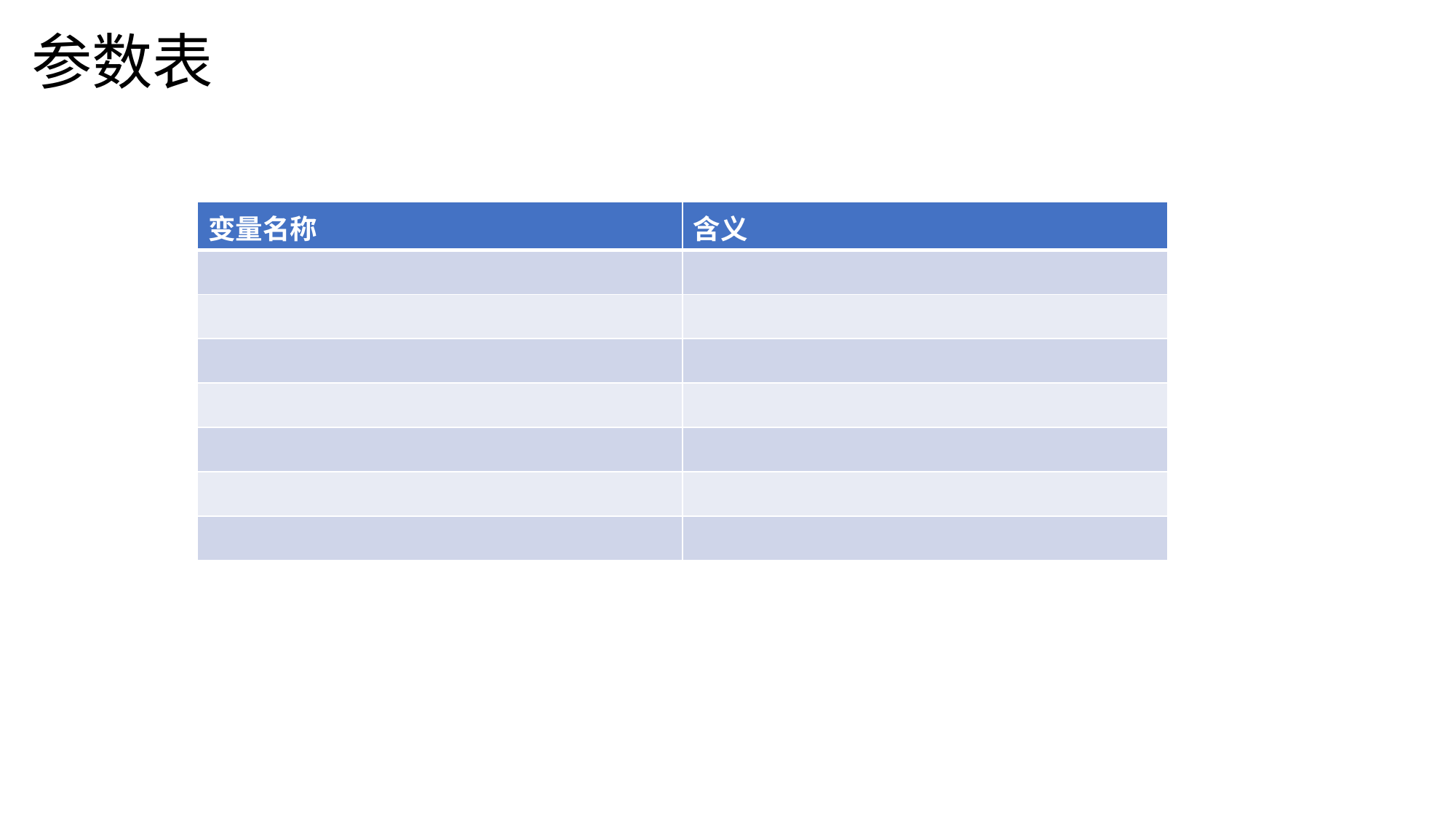

参数表
| 变量名称 | 含义 |
| --- | --- |
|  |  |
|  |  |
|  |  |
|  |  |
|  |  |
|  |  |
|  |  |